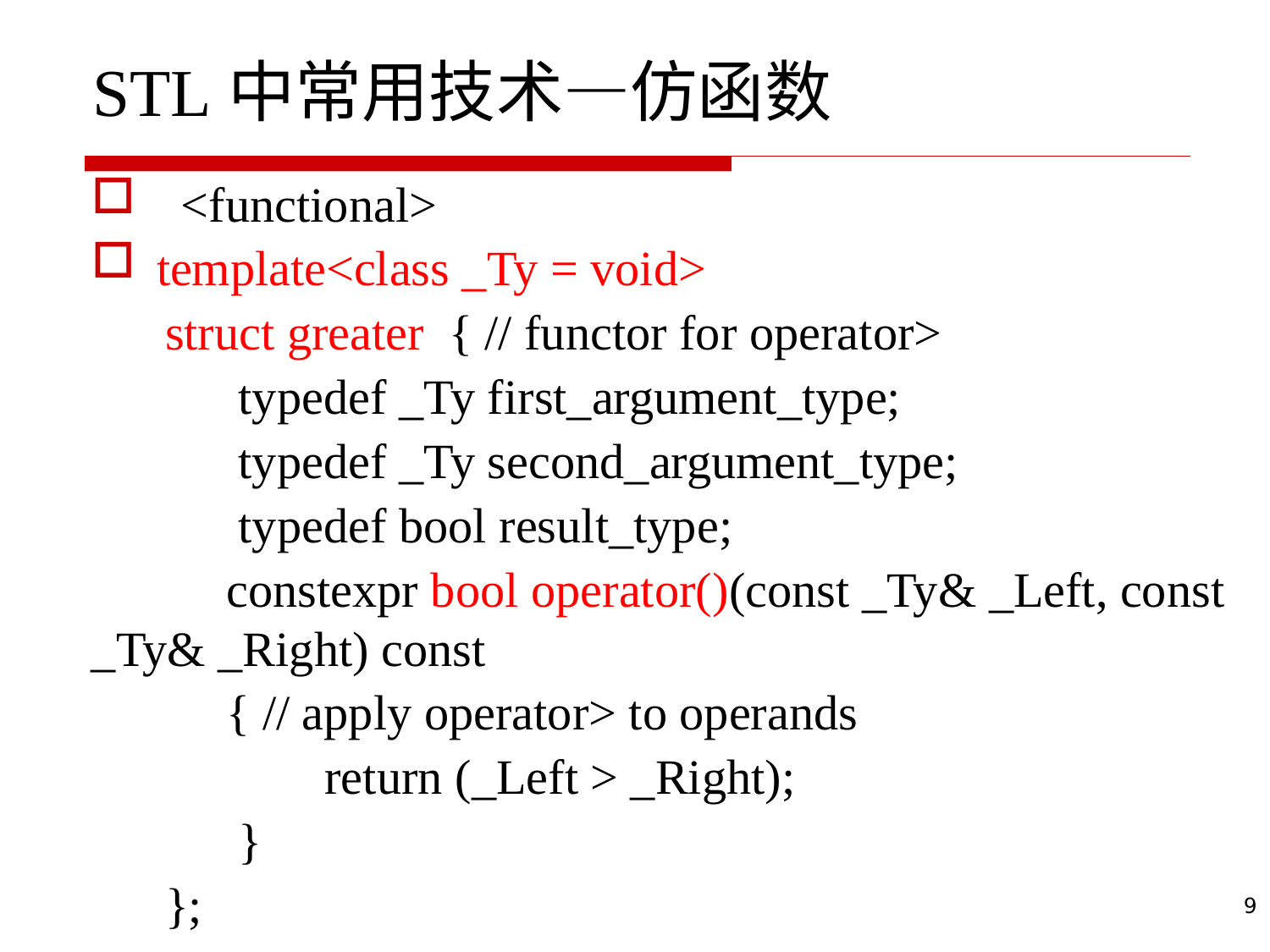

# STL中常用技术—仿函数
  <functional>
template<class _Ty = void>
      struct greater  { // functor for operator>
            typedef _Ty first_argument_type;
            typedef _Ty second_argument_type;
            typedef bool result_type;
           constexpr bool operator()(const _Ty& _Left, const _Ty& _Right) const
           { // apply operator> to operands
                   return (_Left > _Right);
            }
      };
9